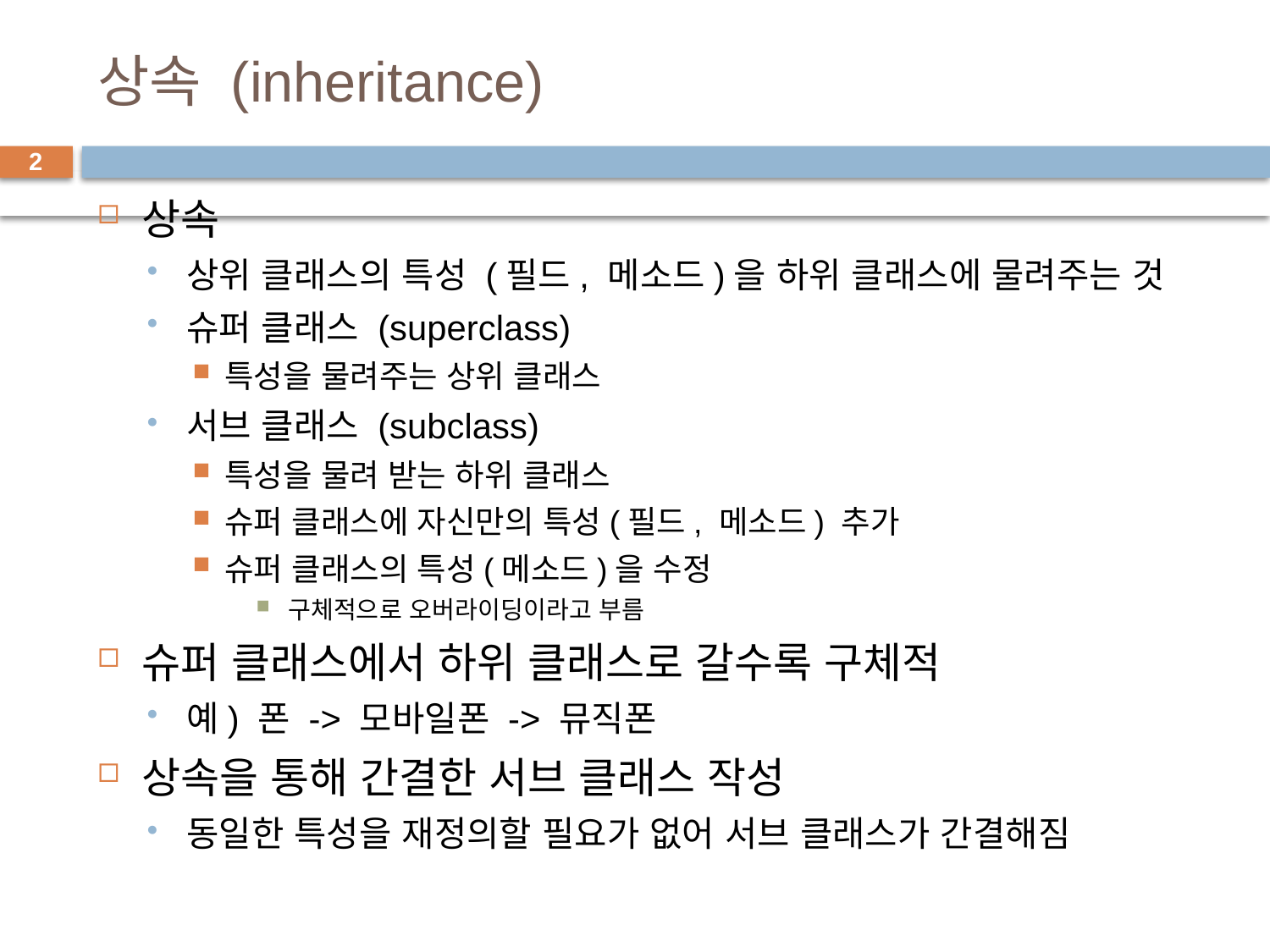

# 상속 (inheritance)
2
상속
상위 클래스의 특성 (필드, 메소드)을 하위 클래스에 물려주는 것
슈퍼 클래스 (superclass)
특성을 물려주는 상위 클래스
서브 클래스 (subclass)
특성을 물려 받는 하위 클래스
슈퍼 클래스에 자신만의 특성(필드, 메소드) 추가
슈퍼 클래스의 특성(메소드)을 수정
구체적으로 오버라이딩이라고 부름
슈퍼 클래스에서 하위 클래스로 갈수록 구체적
예) 폰 -> 모바일폰 -> 뮤직폰
상속을 통해 간결한 서브 클래스 작성
동일한 특성을 재정의할 필요가 없어 서브 클래스가 간결해짐